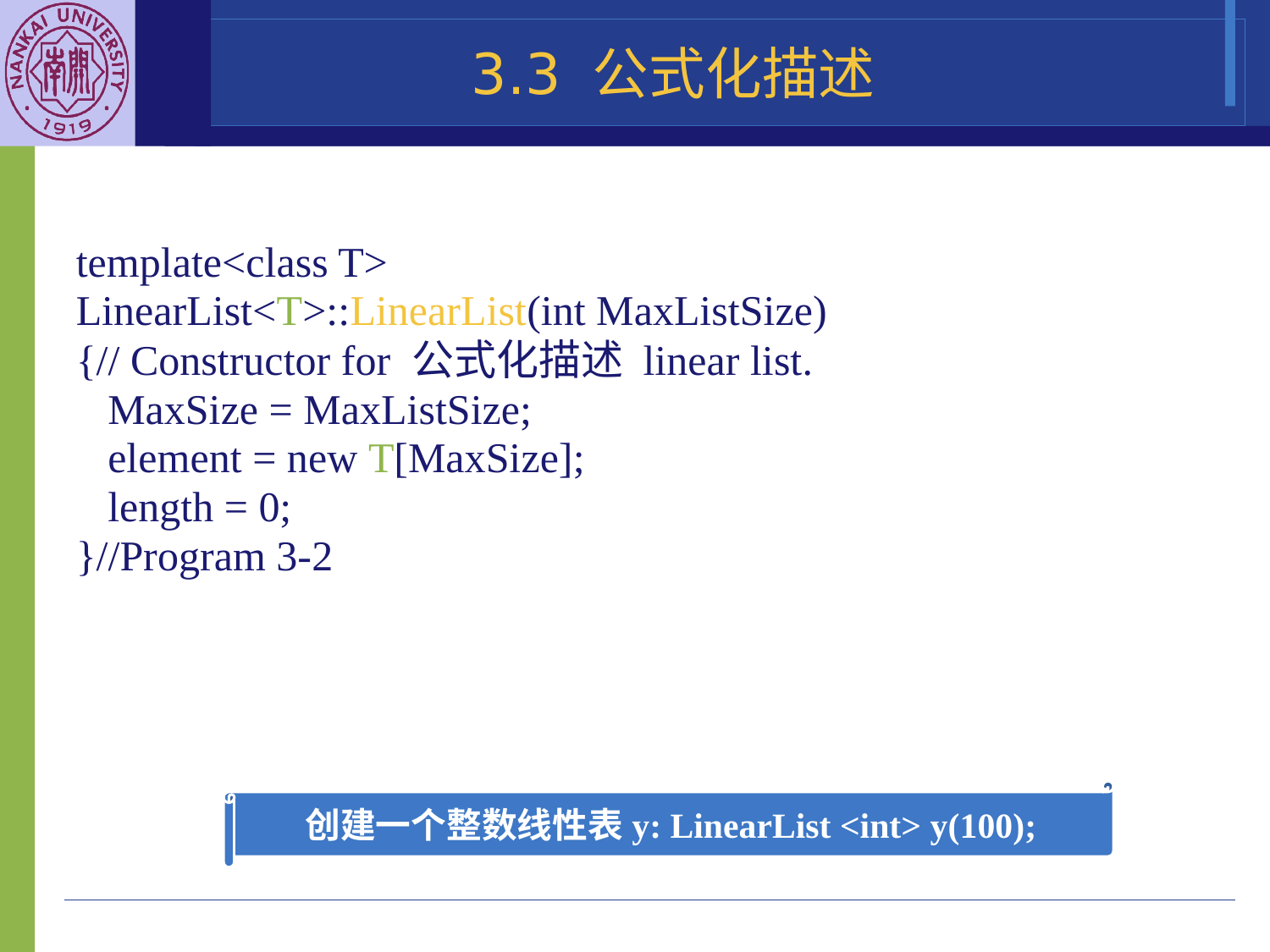

# 3.3 公式化描述

template<class T>
LinearList<T>::LinearList(int MaxListSize)
{// Constructor for 公式化描述 linear list.
   MaxSize = MaxListSize;
   element = new T[MaxSize];
   length = 0;
}//Program 3-2
创建一个整数线性表y: LinearList <int> y(100);
12